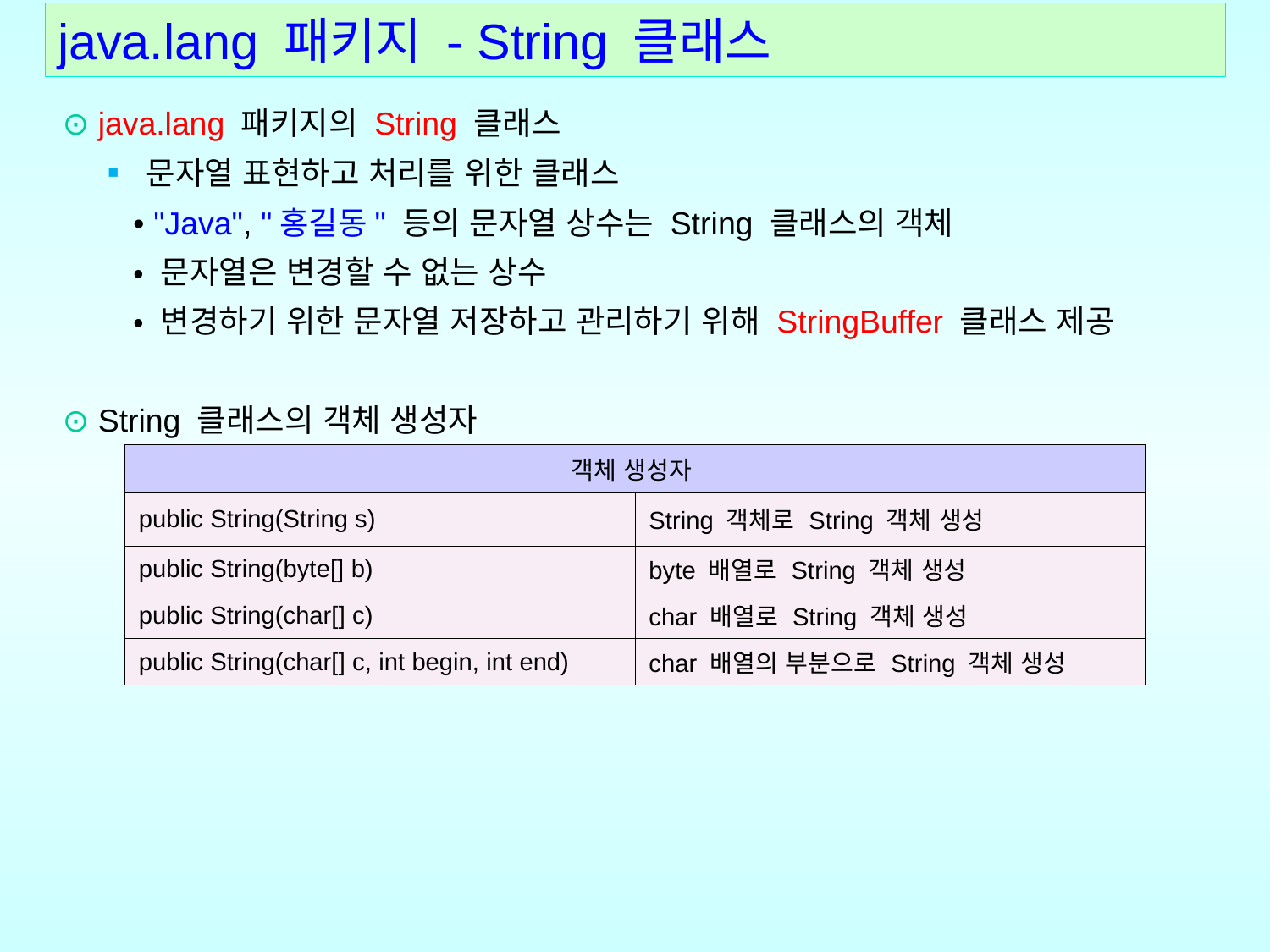

# java.lang 패키지 - String 클래스
⊙ java.lang 패키지의 String 클래스
    ▪ 문자열 표현하고 처리를 위한 클래스
        • "Java", "홍길동" 등의 문자열 상수는 String 클래스의 객체
        • 문자열은 변경할 수 없는 상수
        • 변경하기 위한 문자열 저장하고 관리하기 위해 StringBuffer 클래스 제공

⊙ String 클래스의 객체 생성자
| 객체 생성자 |  |
| --- | --- |
| public String(String s) | String 객체로 String 객체 생성 |
| public String(byte[] b) | byte 배열로 String 객체 생성 |
| public String(char[] c) | char 배열로 String 객체 생성 |
| public String(char[] c, int begin, int end) | char 배열의 부분으로 String 객체 생성 |